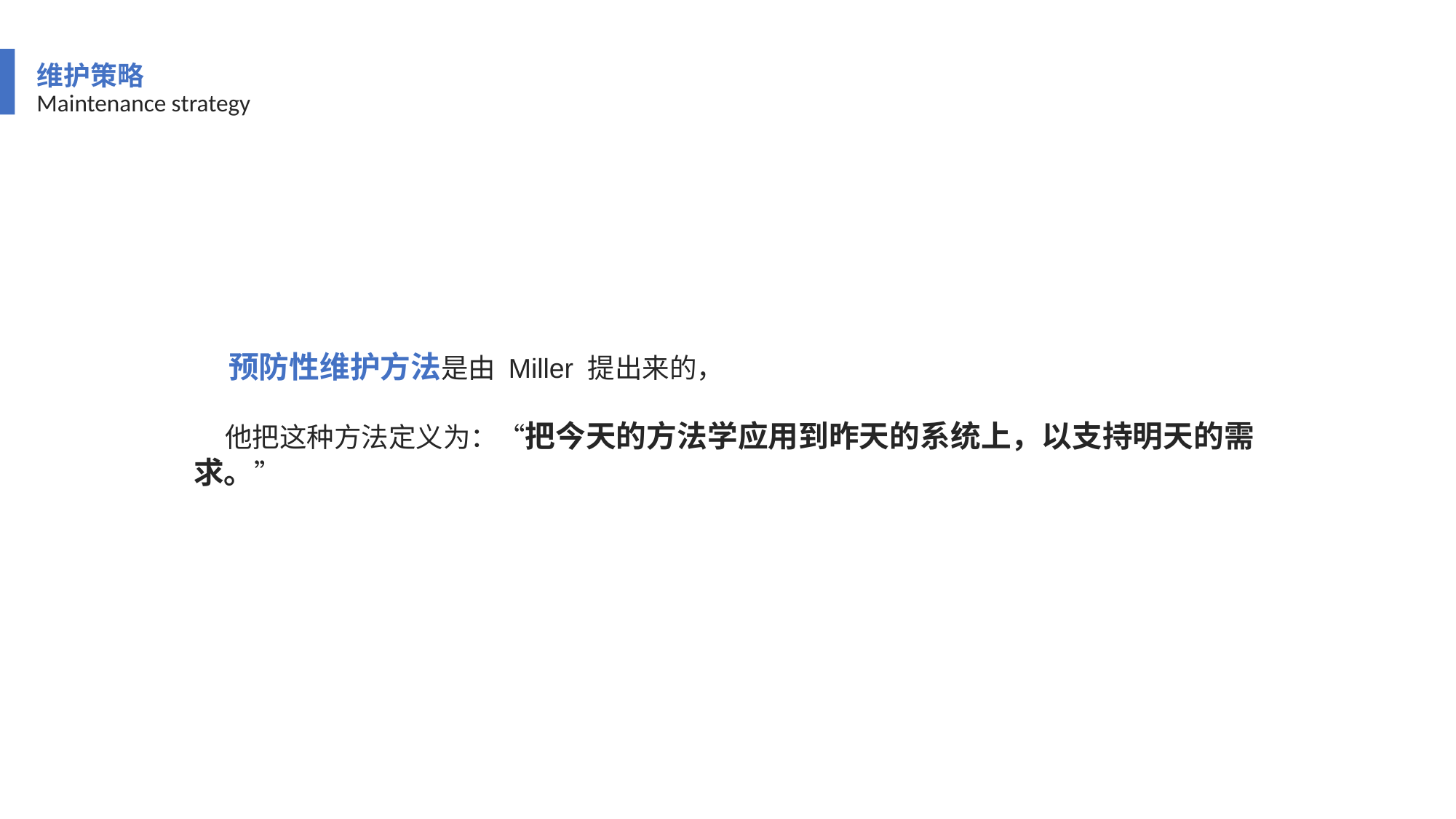

维护策略
Maintenance strategy

    预防性维护方法是由 Miller 提出来的，

    他把这种方法定义为：“把今天的方法学应用到昨天的系统上，以支持明天的需求。”